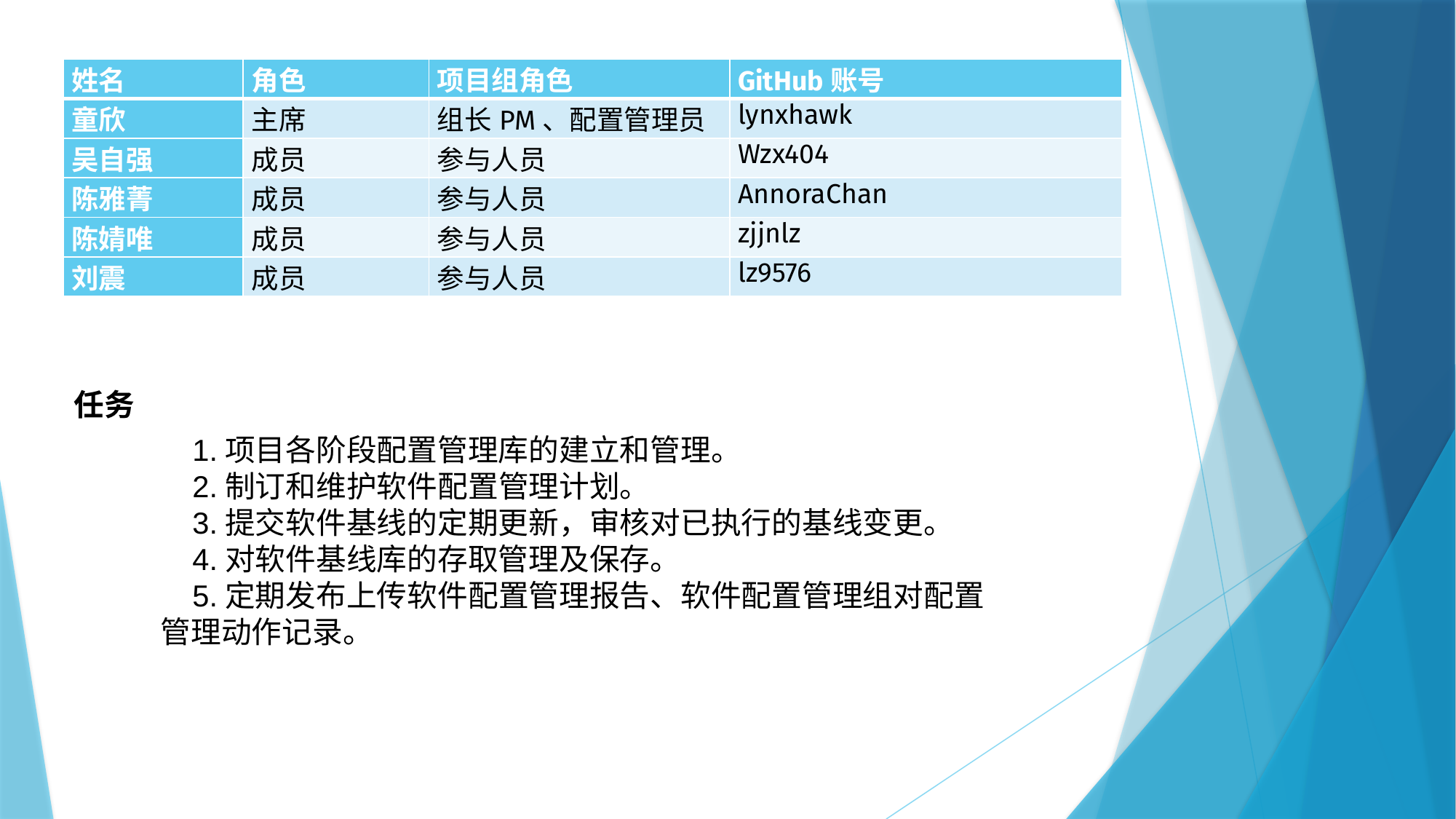

| 姓名 | 角色 | 项目组角色 | GitHub账号 |
| --- | --- | --- | --- |
| 童欣 | 主席 | 组长PM、配置管理员 | lynxhawk |
| 吴自强 | 成员 | 参与人员 | Wzx404 |
| 陈雅菁 | 成员 | 参与人员 | AnnoraChan |
| 陈婧唯 | 成员 | 参与人员 | zjjnlz |
| 刘震 | 成员 | 参与人员 | lz9576 |
任务
1.项目各阶段配置管理库的建立和管理。
2.制订和维护软件配置管理计划。
3.提交软件基线的定期更新，审核对已执行的基线变更。
4.对软件基线库的存取管理及保存。
5.定期发布上传软件配置管理报告、软件配置管理组对配置管理动作记录。